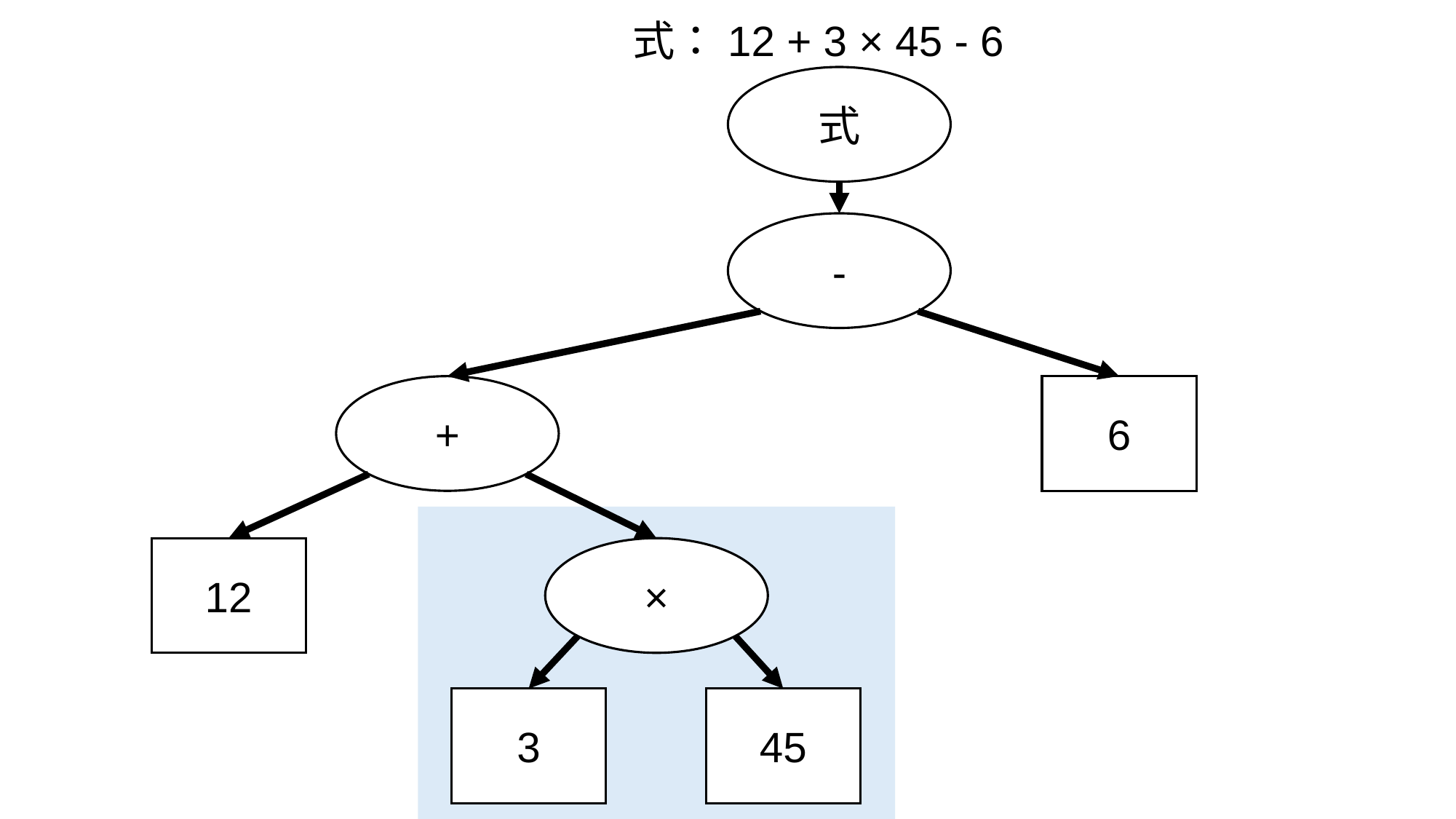

式：12 + 3 × 45 - 6
式
-
+
6

12
×
3
45